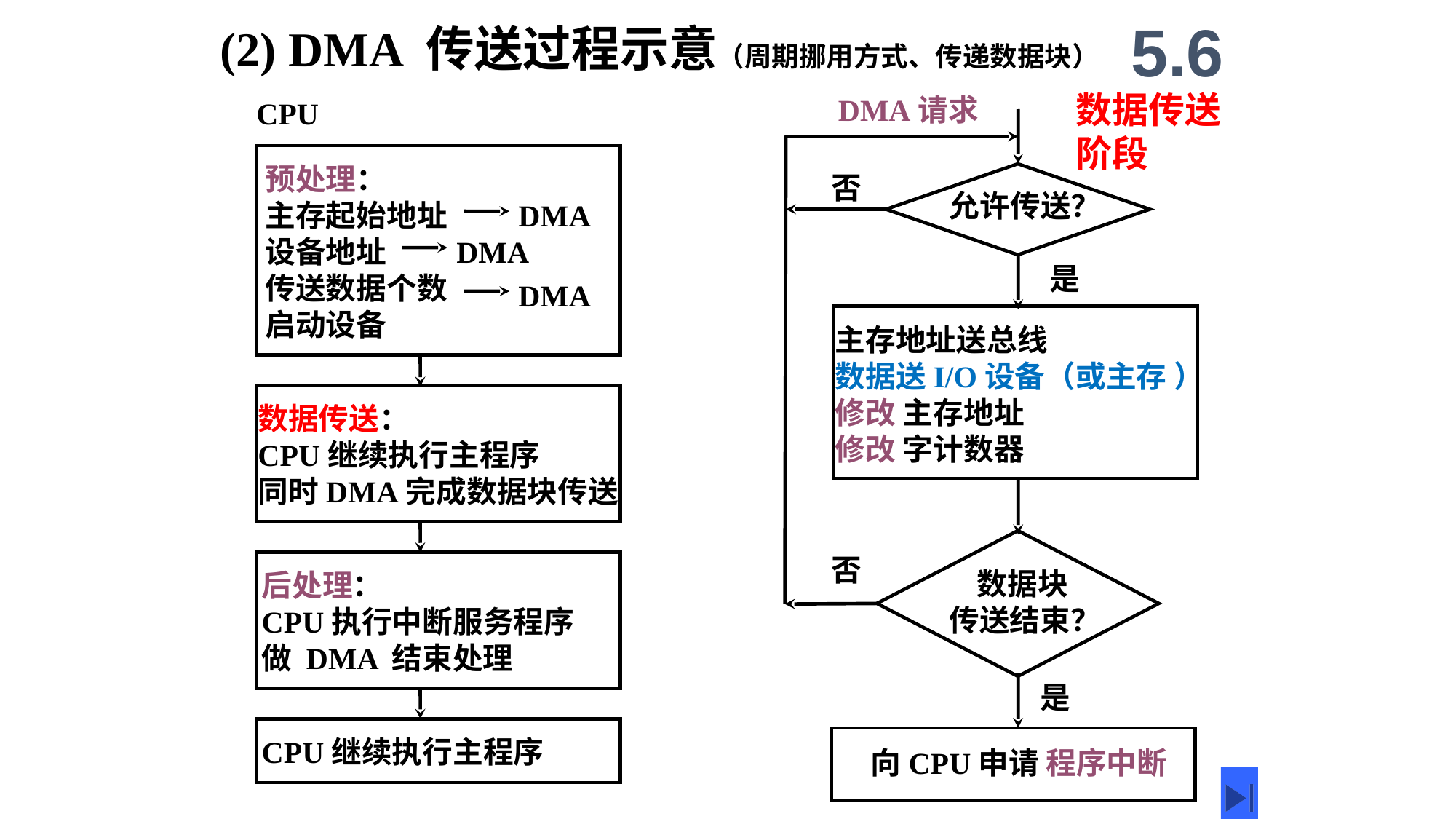

5.6
(2) DMA 传送过程示意（周期挪用方式、传递数据块）
数据传送阶段
DMA请求

否

允许传送？

是

主存地址送总线
数据送I/O设备（或主存 ）
修改 主存地址
修改 字计数器

   数据块
传送结束？
否

是

向CPU申请 程序中断
CPU

预处理：
主存起始地址
设备地址
传送数据个数
启动设备
DMA

DMA

DMA

数据传送：
CPU继续执行主程序
同时DMA完成数据块传送

后处理：
CPU执行中断服务程序
做 DMA 结束处理

CPU继续执行主程序